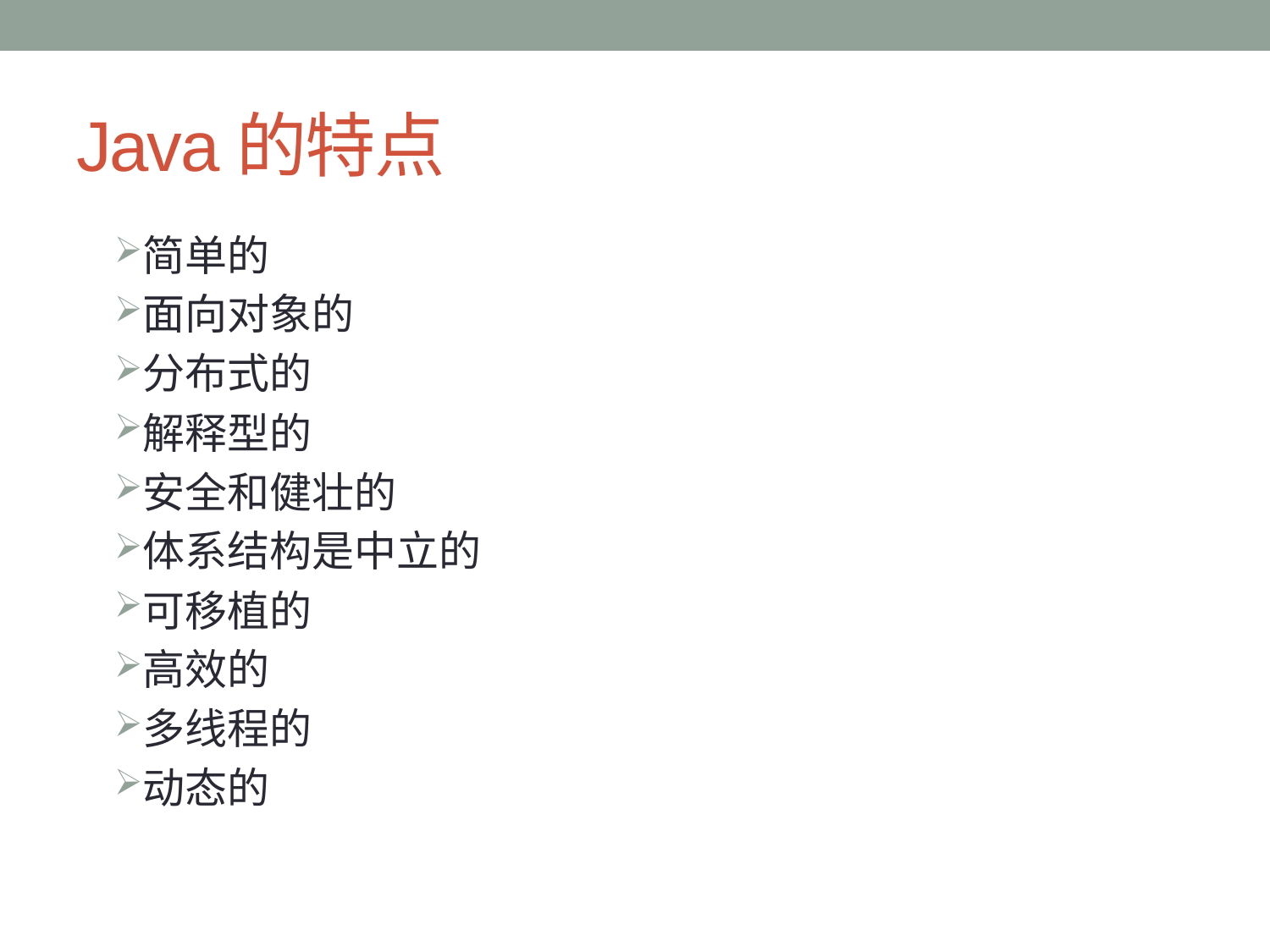

# Java的特点
简单的
面向对象的
分布式的
解释型的
安全和健壮的
体系结构是中立的
可移植的
高效的
多线程的
动态的